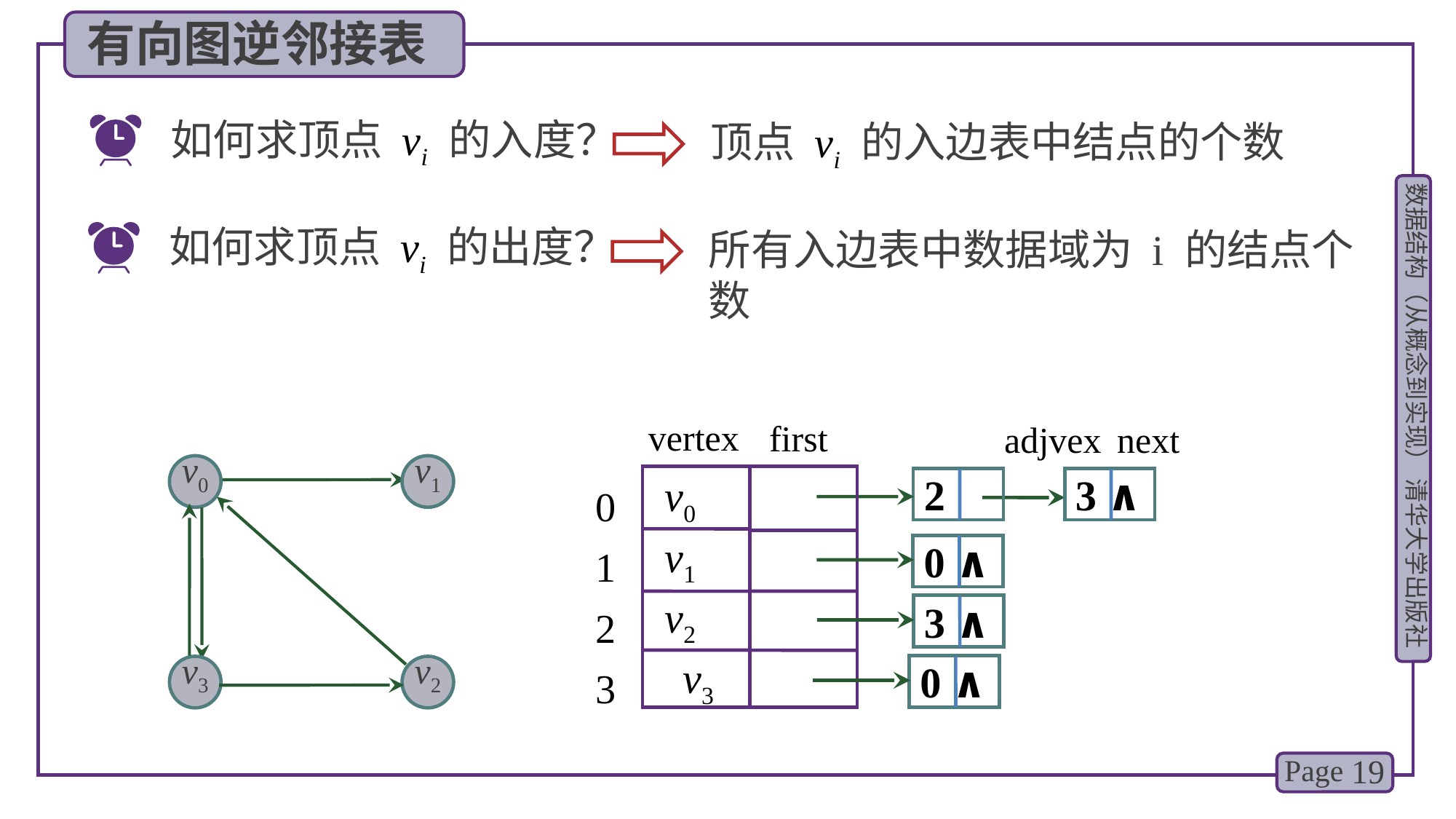

有向图逆邻接表

如何求顶点 vi 的入度？

顶点 vi 的入边表中结点的个数

如何求顶点 vi 的出度？

所有入边表中数据域为 i 的结点个数

vertex
first
adjvex
next
v0
v1

v3
v2

 v0
 v1
 v2
 v3

0
1
2
3

2
3 ∧

0 ∧

3 ∧

0 ∧